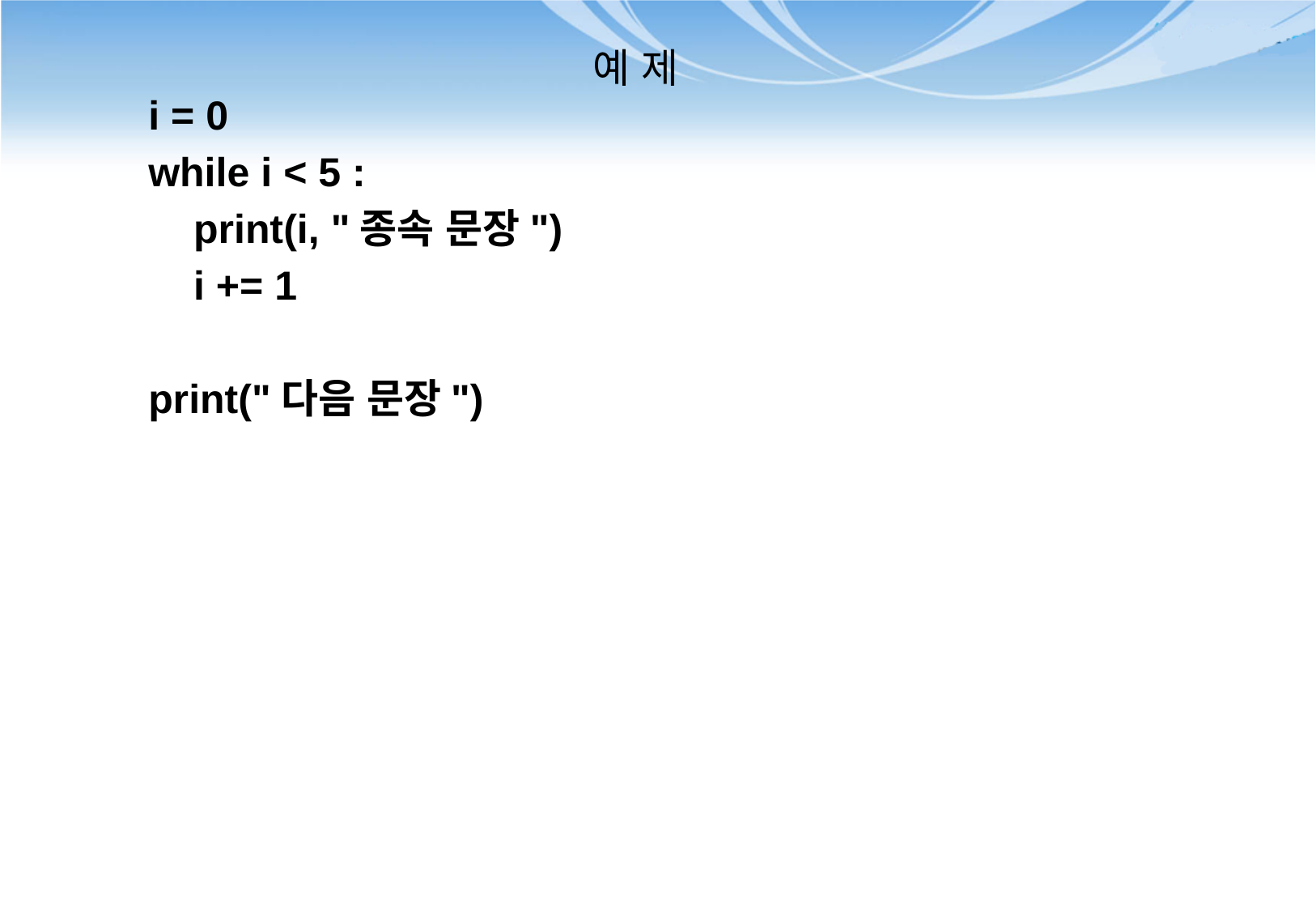

# 예 제
i = 0
while i < 5 :
    print(i, "종속 문장")
    i += 1

print("다음 문장")